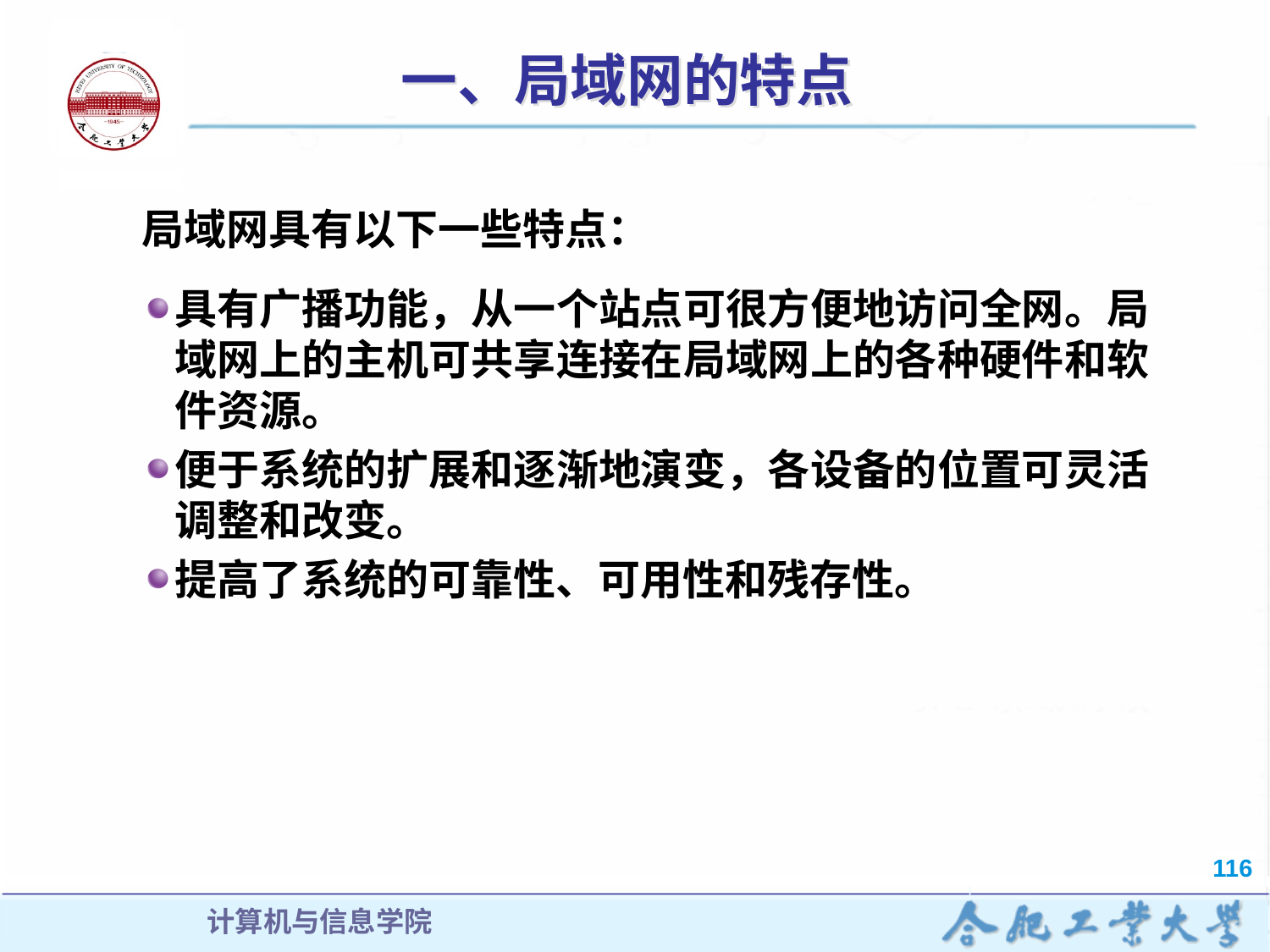

# 一、局域网的特点
局域网具有以下一些特点：
具有广播功能，从一个站点可很方便地访问全网。局域网上的主机可共享连接在局域网上的各种硬件和软件资源。
便于系统的扩展和逐渐地演变，各设备的位置可灵活调整和改变。
提高了系统的可靠性、可用性和残存性。